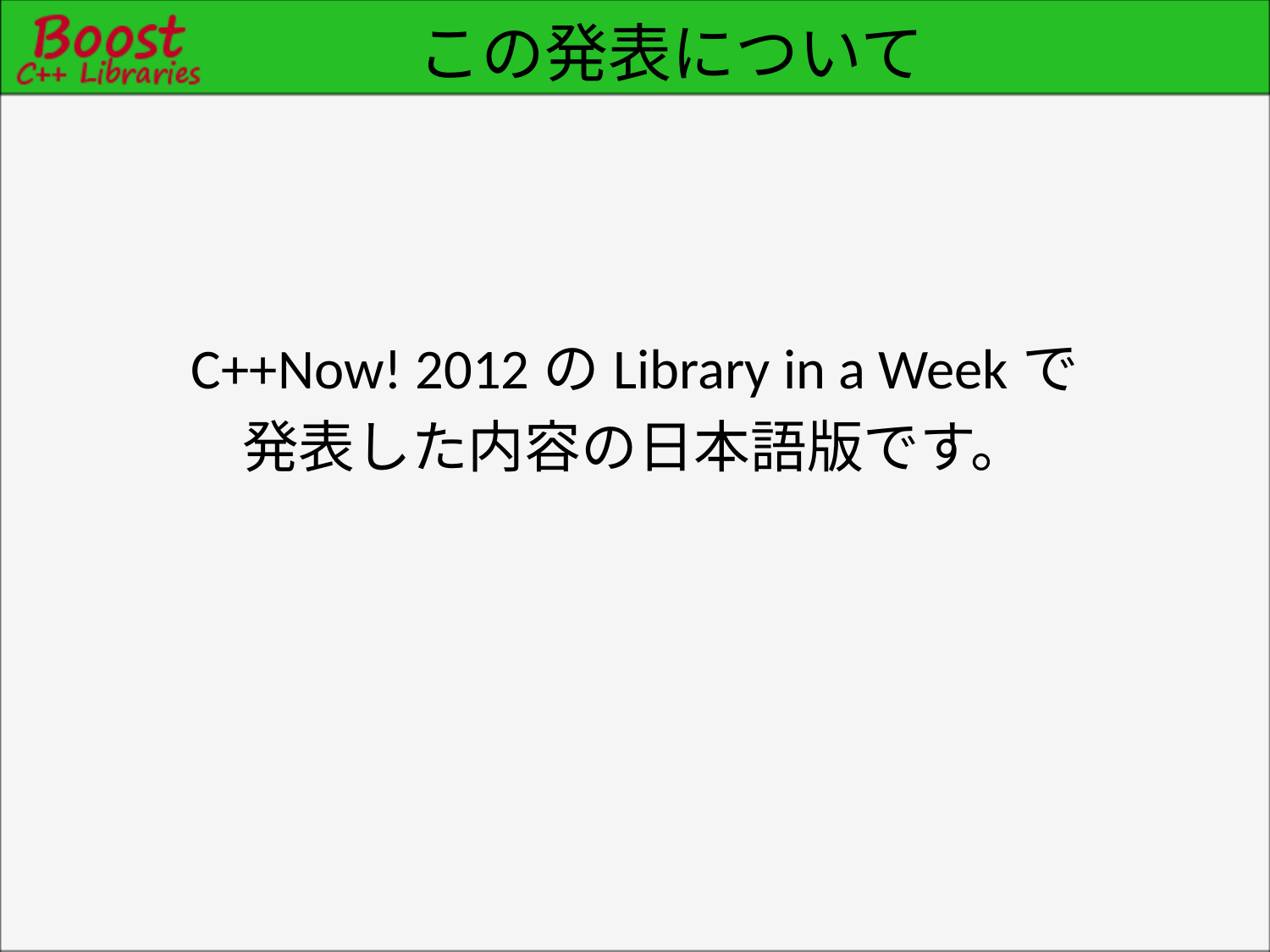

# この発表について
C++Now! 2012のLibrary in a Weekで
発表した内容の日本語版です。